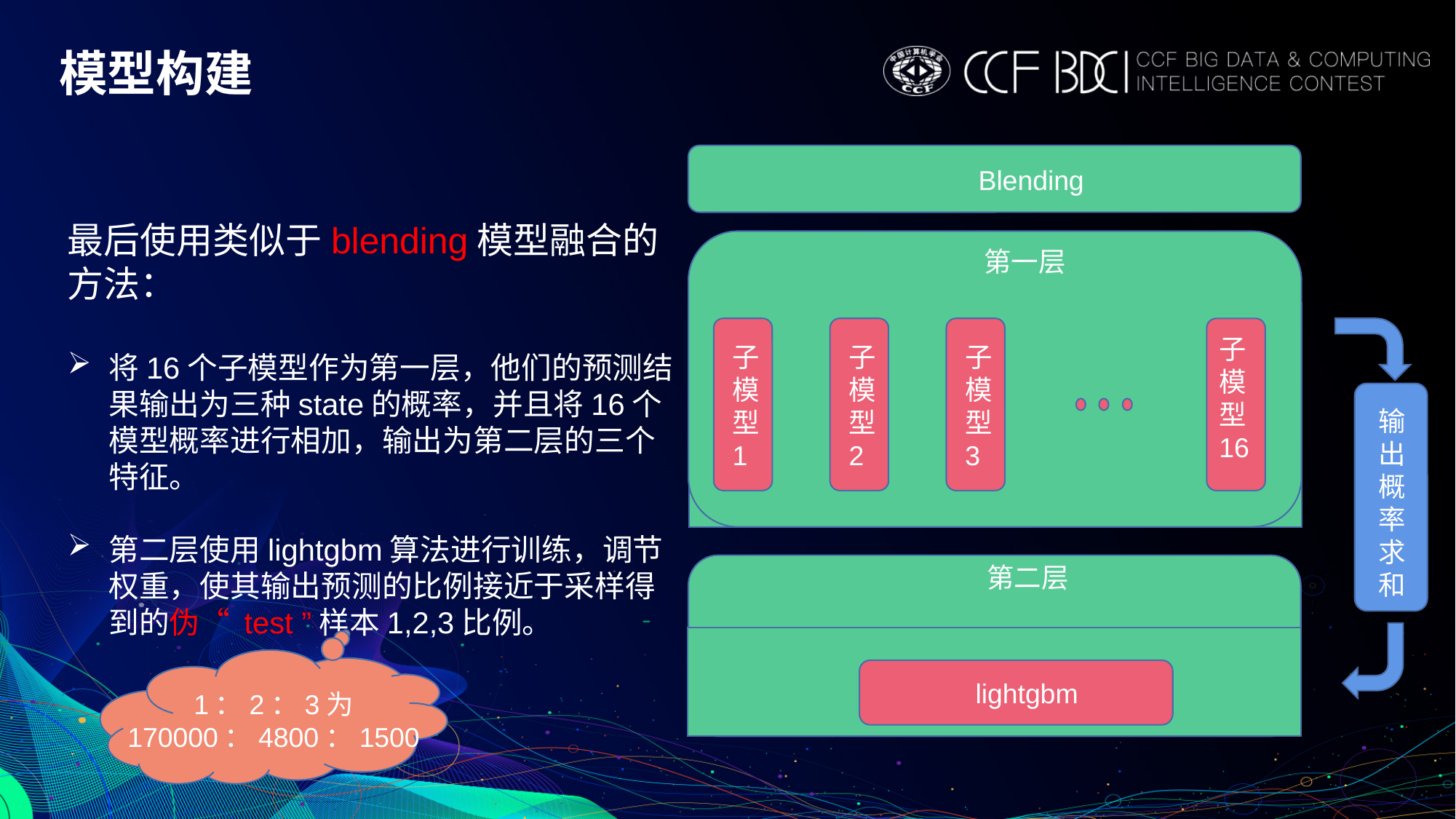

模型构建

Blending

第一层

子模型1

子模型2

子模型3

子模型16

第二层

lightgbm
最后使用类似于blending模型融合的方法：

将16个子模型作为第一层，他们的预测结果输出为三种state的概率，并且将16个模型概率进行相加，输出为第二层的三个特征。

第二层使用lightgbm算法进行训练，调节权重，使其输出预测的比例接近于采样得到的伪“ test ”样本1,2,3比例。

输出概率求和

1：2：3为
170000：4800：1500